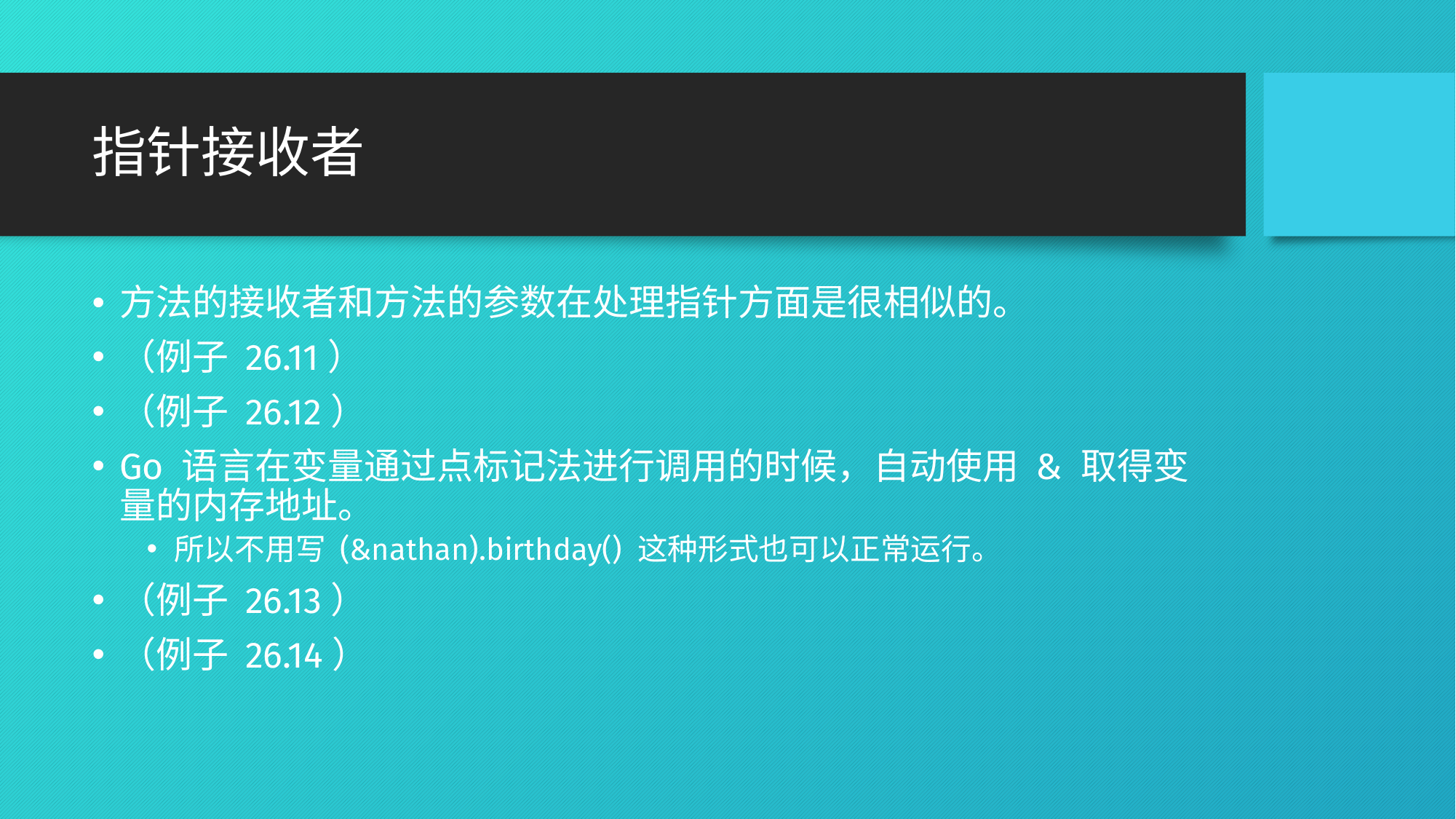

# 指针接收者
方法的接收者和方法的参数在处理指针方面是很相似的。
（例子 26.11）
（例子 26.12）
Go 语言在变量通过点标记法进行调用的时候，自动使用 & 取得变量的内存地址。
所以不用写 (&nathan).birthday() 这种形式也可以正常运行。
（例子 26.13）
（例子 26.14）